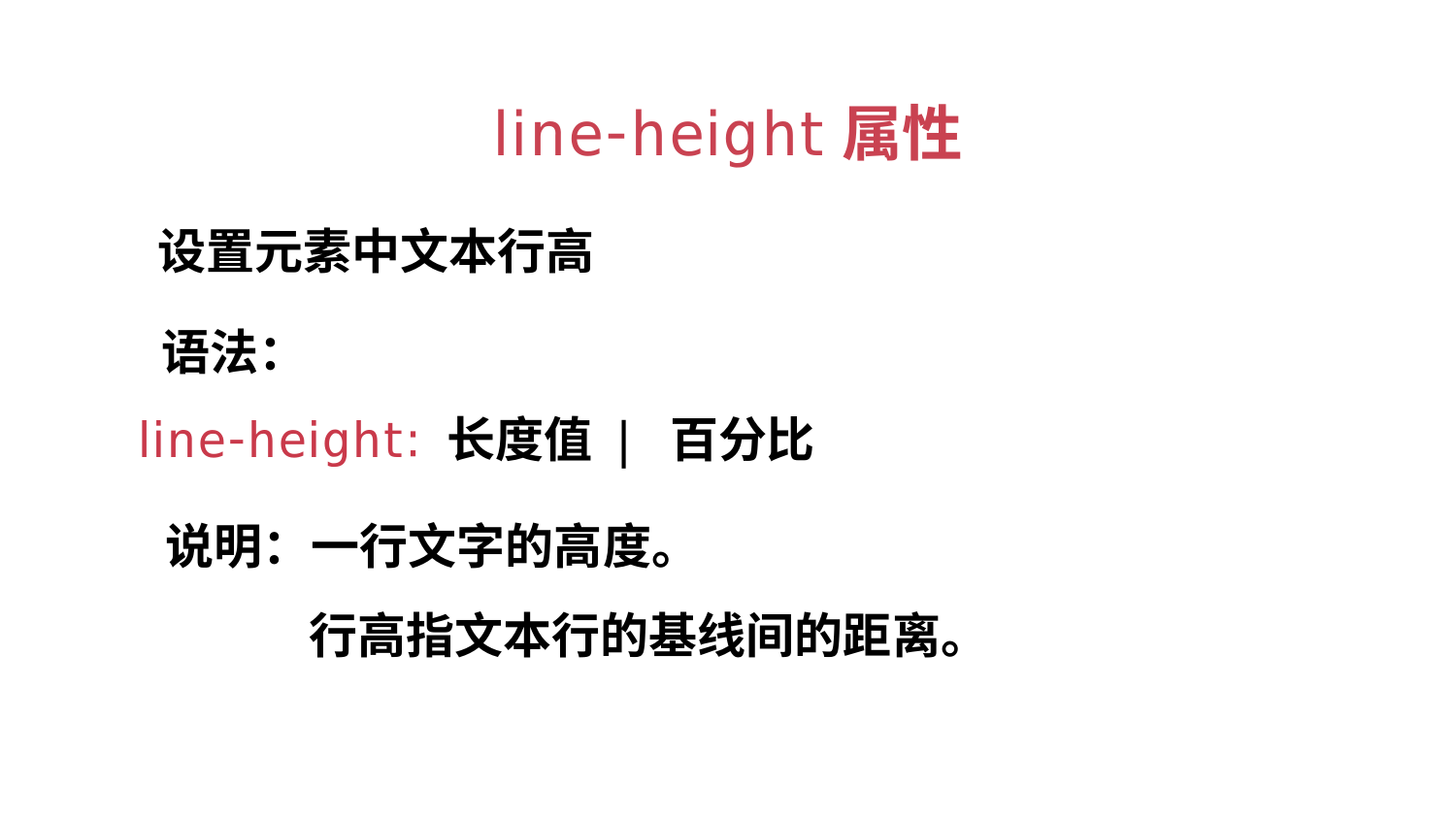

line-height属性
设置元素中文本行高
语法：
line-height: 长度值 | 百分比
说明：一行文字的高度。
行高指文本行的基线间的距离。